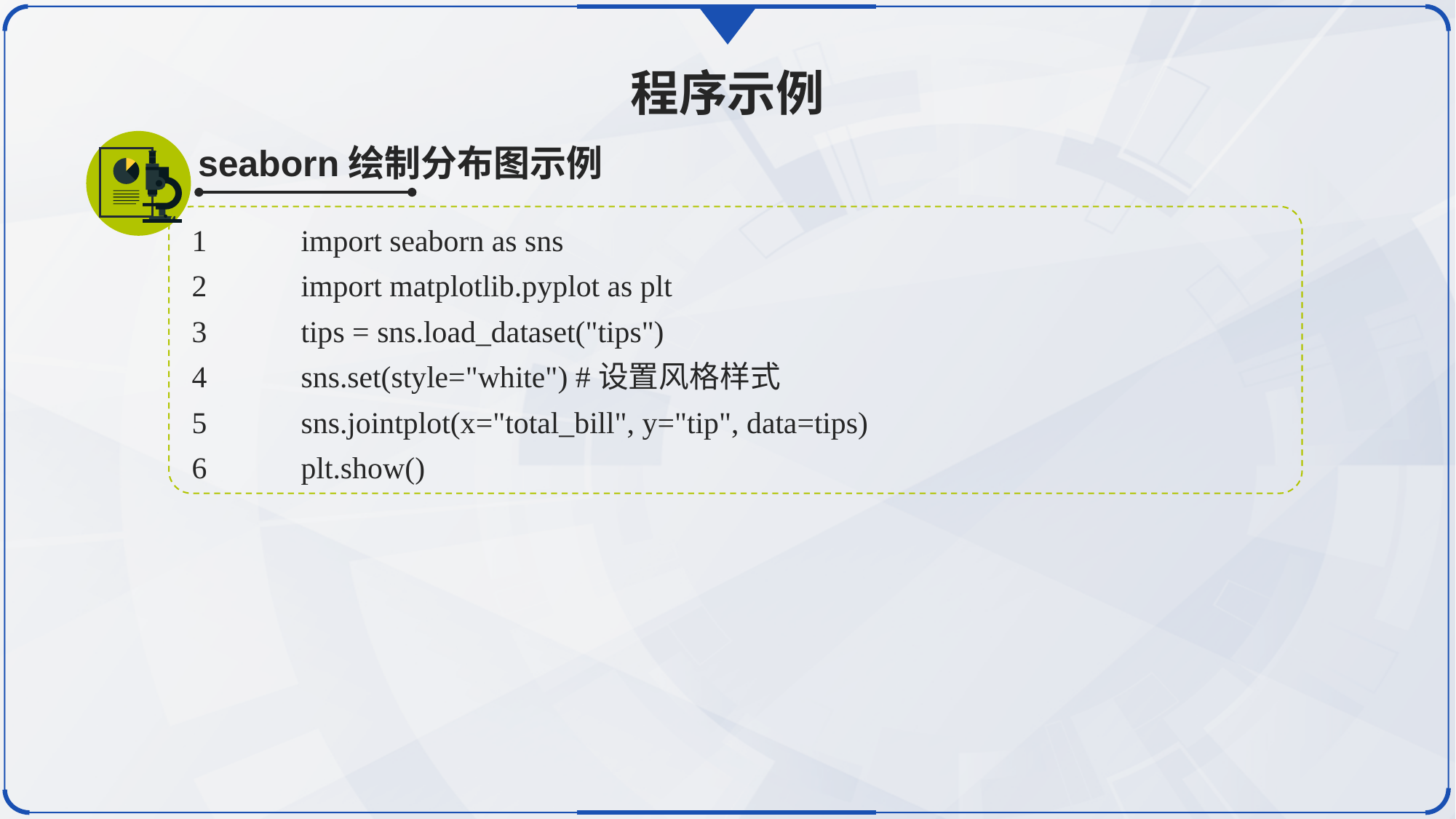

程序示例

seaborn绘制分布图示例

1	import seaborn as sns
2	import matplotlib.pyplot as plt
3	tips = sns.load_dataset("tips")
4	sns.set(style="white") #设置风格样式
5	sns.jointplot(x="total_bill", y="tip", data=tips)
6	plt.show()